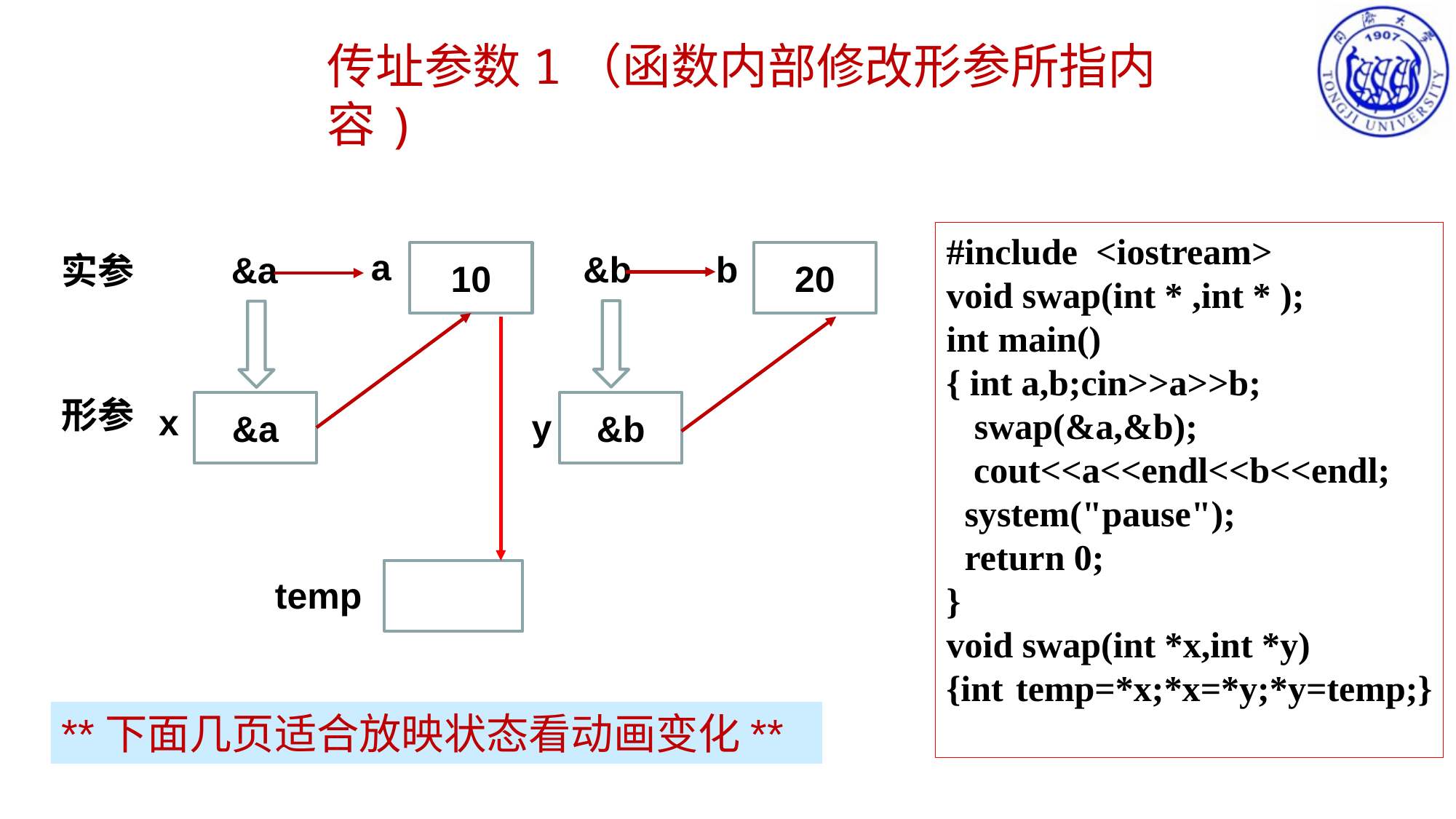

传址参数1（函数内部修改形参所指内容)
#include  <iostream>
void swap(int * ,int * );
int main()
{ int a,b;cin>>a>>b;
   swap(&a,&b);
   cout<<a<<endl<<b<<endl;
  system("pause");
  return 0;
}
void swap(int *x,int *y)
{int temp=*x;*x=*y;*y=temp;}

a
&b
b
&a
实参
10
20

形参
&a
&b
x
y

temp
**下面几页适合放映状态看动画变化**